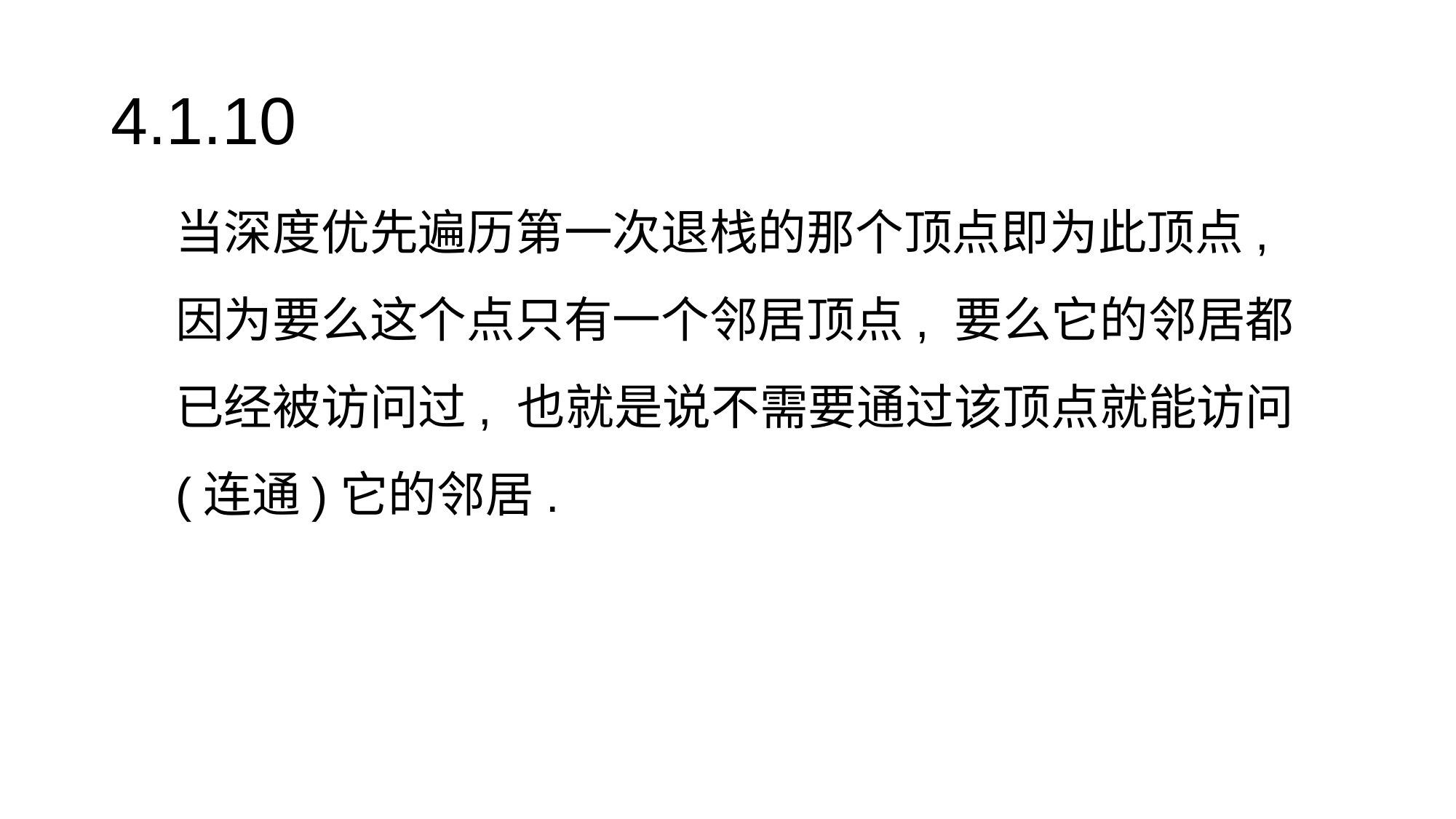

# 4.1.10
当深度优先遍历第一次退栈的那个顶点即为此顶点, 因为要么这个点只有一个邻居顶点, 要么它的邻居都已经被访问过, 也就是说不需要通过该顶点就能访问(连通)它的邻居.